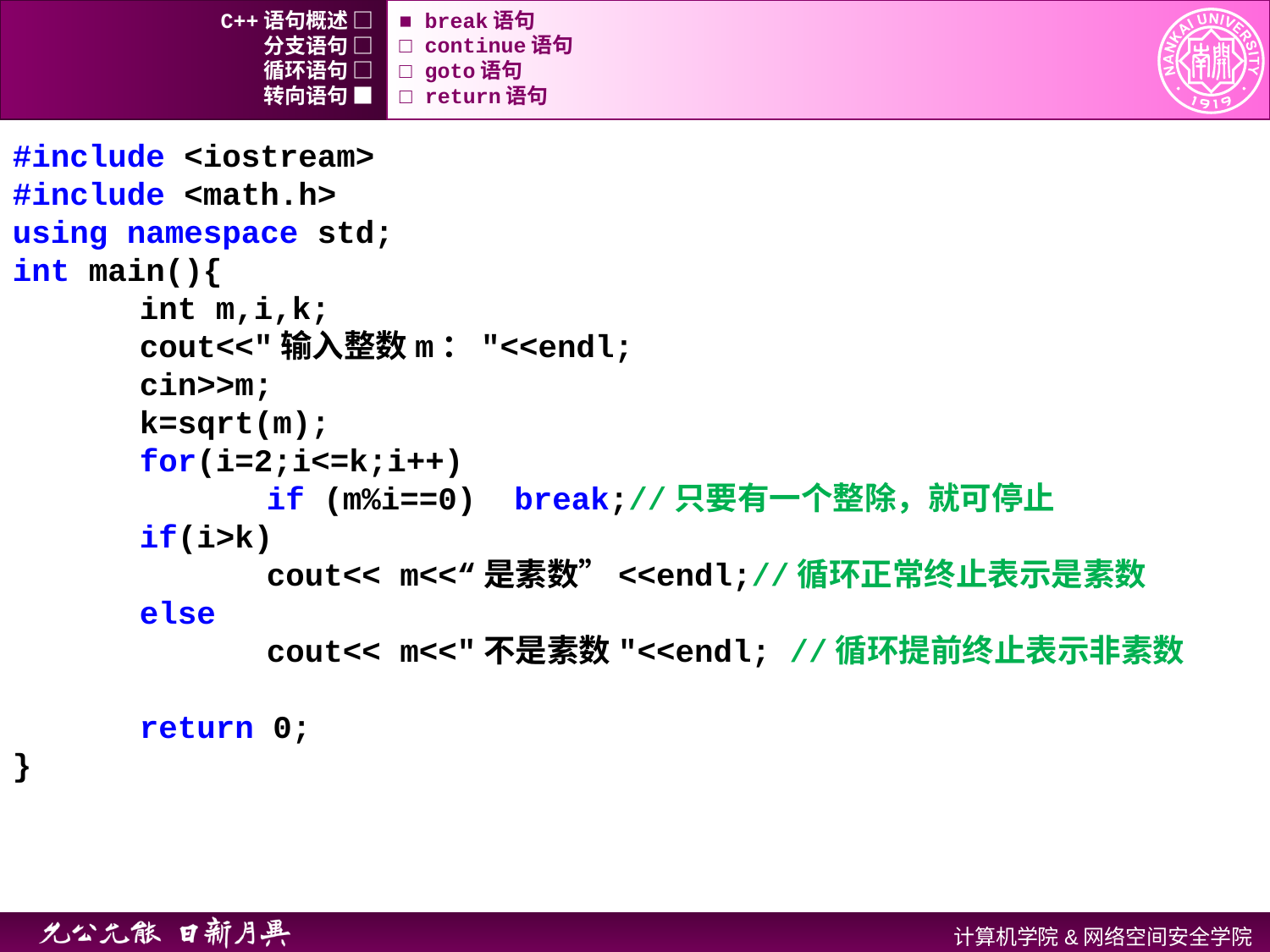

C++语句概述 □
■ break语句
分支语句 □
□ continue语句
循环语句 □
□ goto语句
转向语句 ■
□ return语句
#include <iostream>
#include <math.h>
using namespace std;
int main(){
	int m,i,k;
	cout<<"输入整数m："<<endl;
	cin>>m;
	k=sqrt(m);
	for(i=2;i<=k;i++)
		if (m%i==0)  break;//只要有一个整除，就可停止
	if(i>k)
		cout<< m<<“是素数”<<endl;//循环正常终止表示是素数
	else
		cout<< m<<"不是素数"<<endl; //循环提前终止表示非素数

	return 0;
}